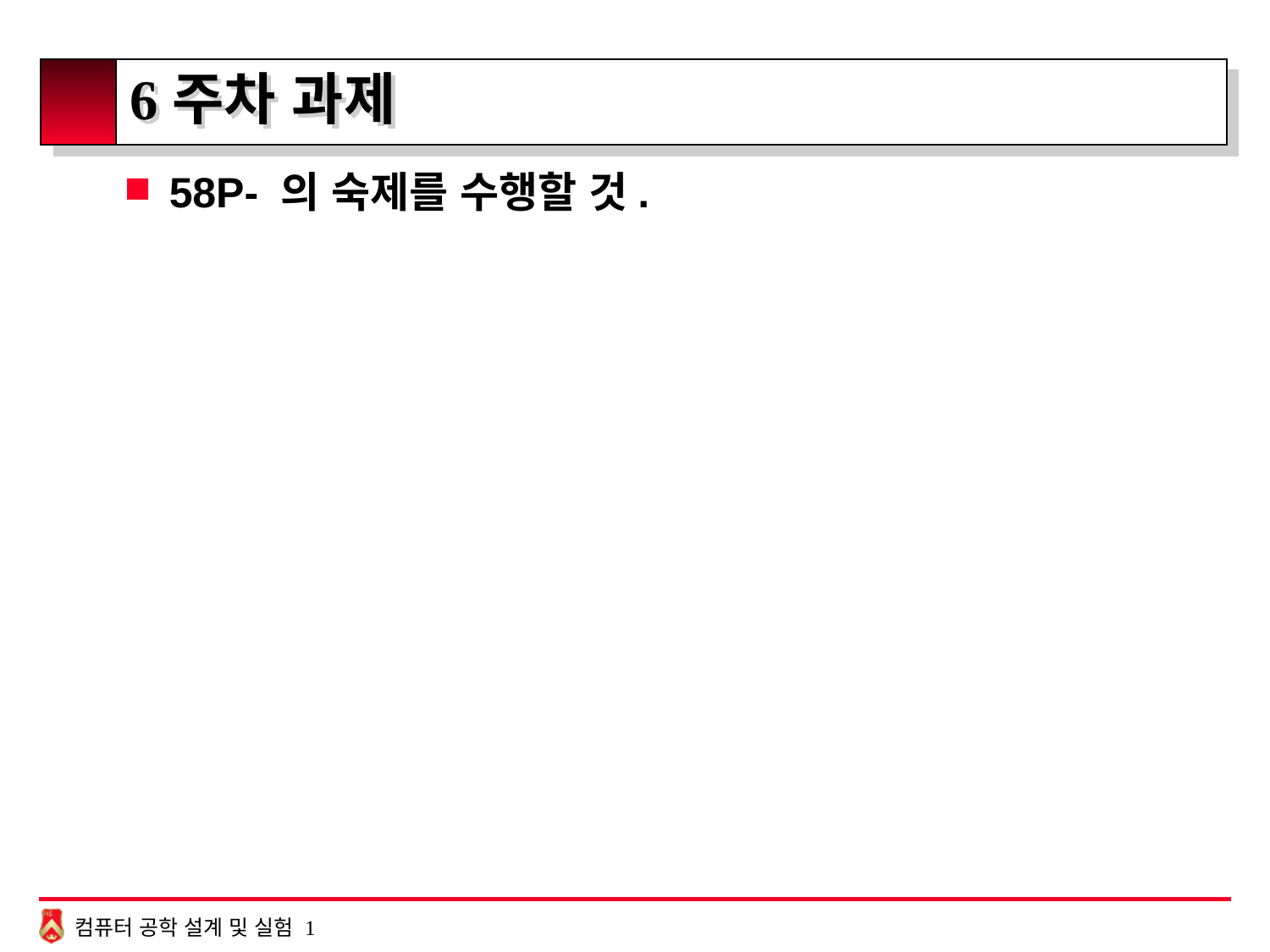

# 6주차 과제
58P- 의 숙제를 수행할 것.